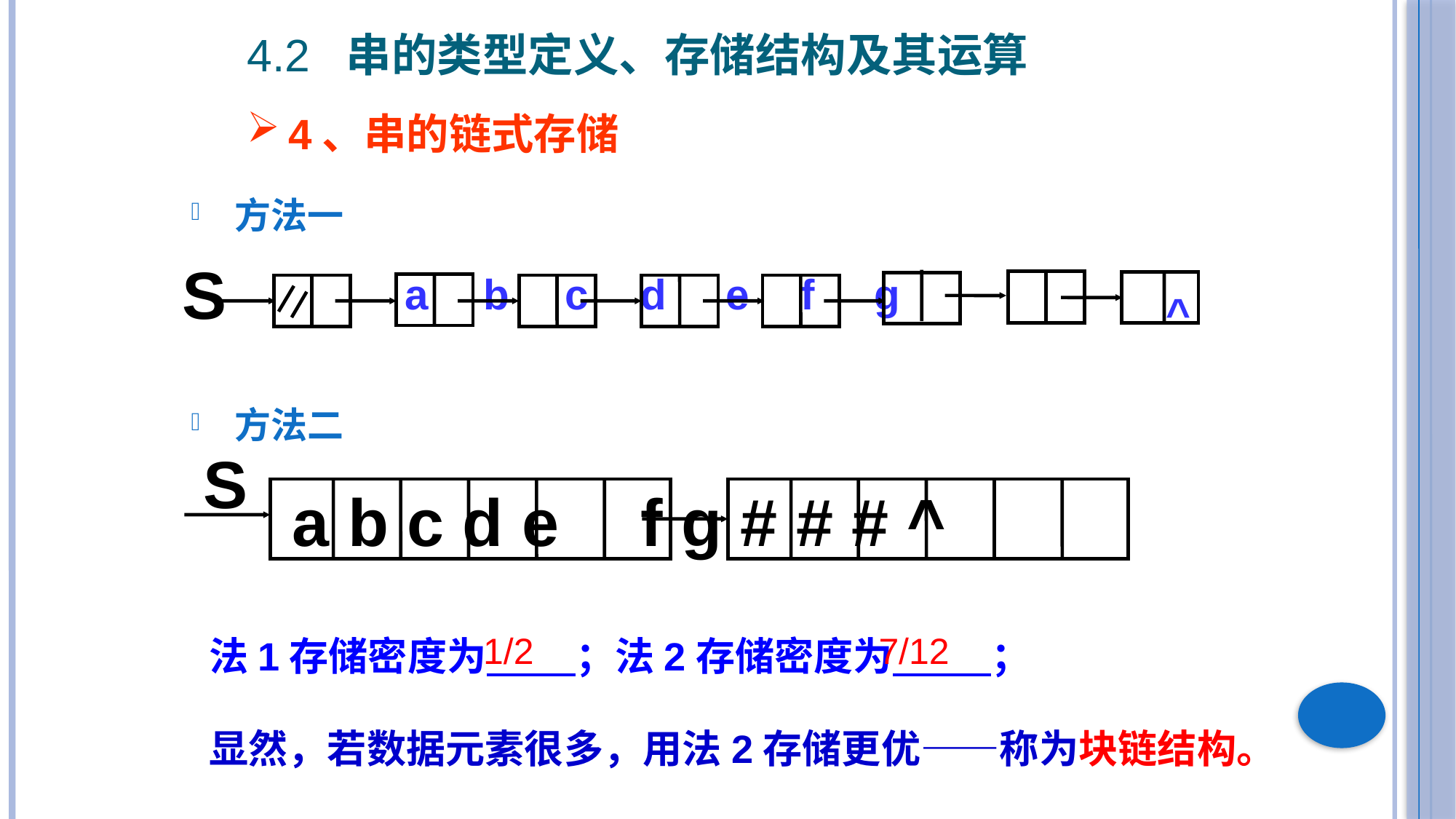

4.2  串的类型定义、存储结构及其运算
4、串的链式存储

方法一

方法二
S

a      b      c       d     e     f     g
^

S

a b c d e      f g # # # ^
1/2
7/12
法1存储密度为          ；法2存储密度为           ；
显然，若数据元素很多，用法2存储更优——称为块链结构。